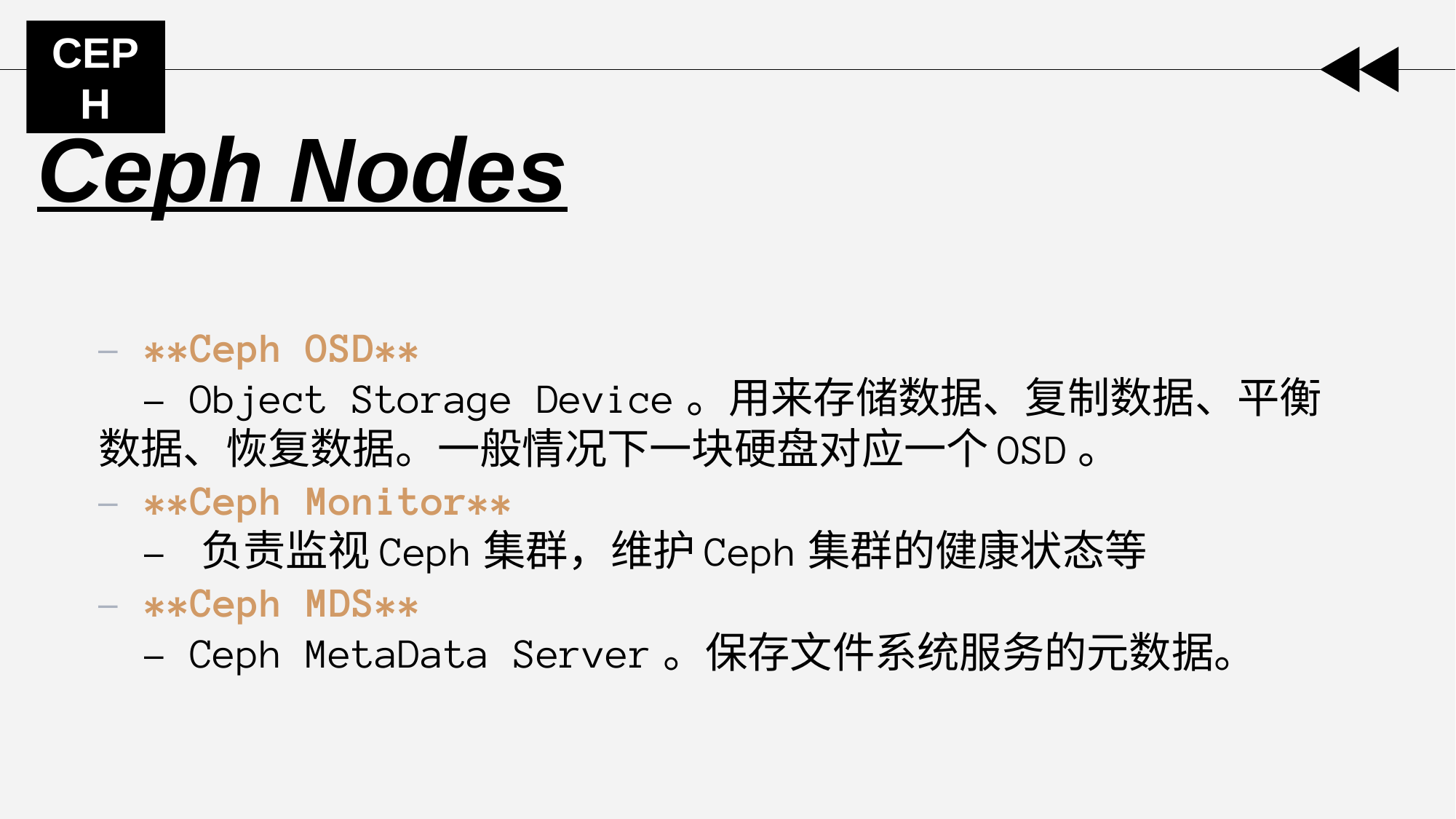

CEPH

Ceph Nodes
- **Ceph OSD**
  - Object Storage Device。用来存储数据、复制数据、平衡数据、恢复数据。一般情况下一块硬盘对应一个OSD。
- **Ceph Monitor**
  - 负责监视Ceph集群，维护Ceph集群的健康状态等
- **Ceph MDS**
  - Ceph MetaData Server。保存文件系统服务的元数据。